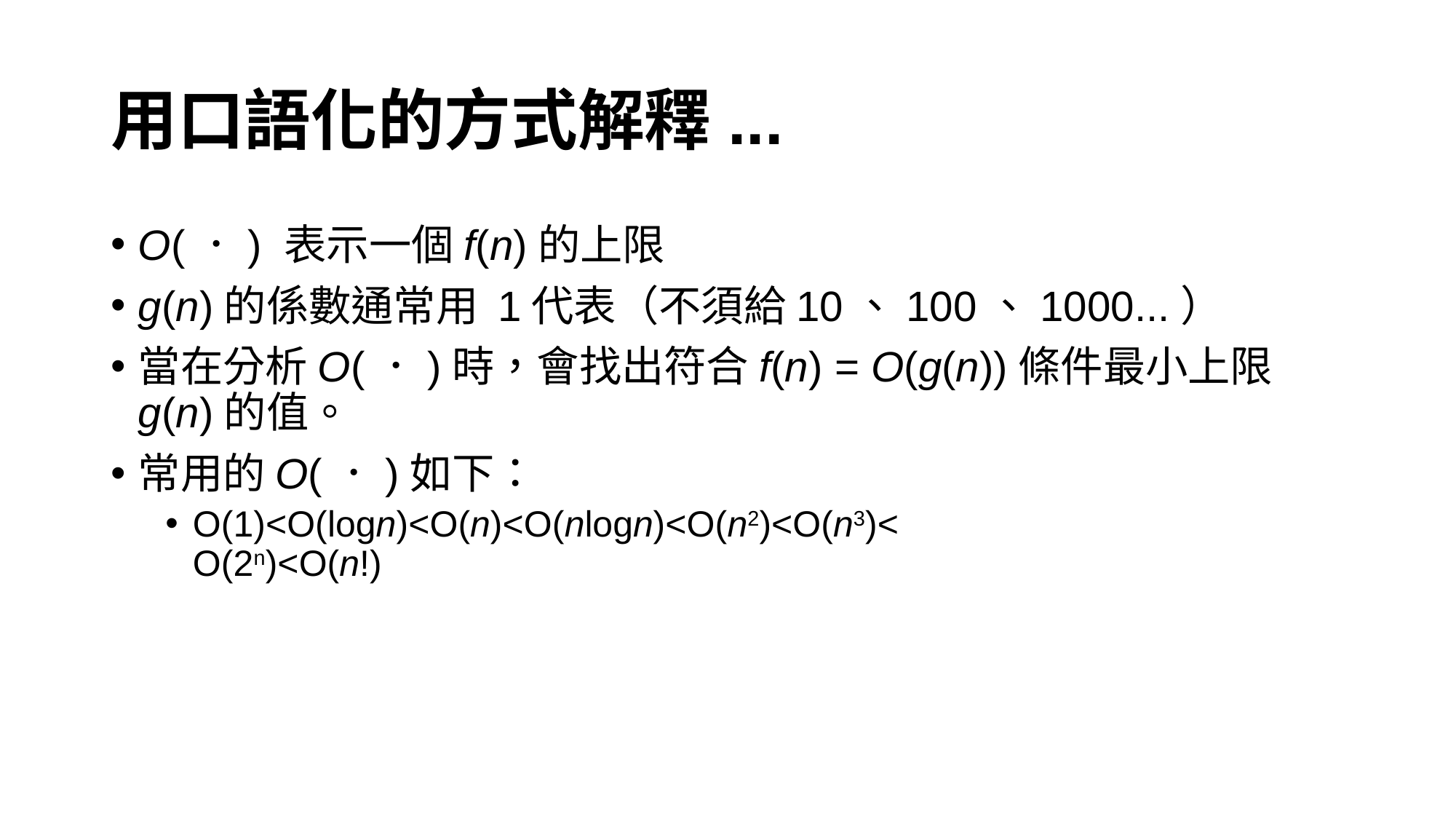

# 用口語化的方式解釋...
O(．) 表示一個f(n)的上限
g(n)的係數通常用 1代表（不須給10、100、1000...）
當在分析O(．)時，會找出符合f(n) = O(g(n))條件最小上限g(n)的值。
常用的O(．)如下：
O(1)<O(logn)<O(n)<O(nlogn)<O(n2)<O(n3)<
O(2n)<O(n!)